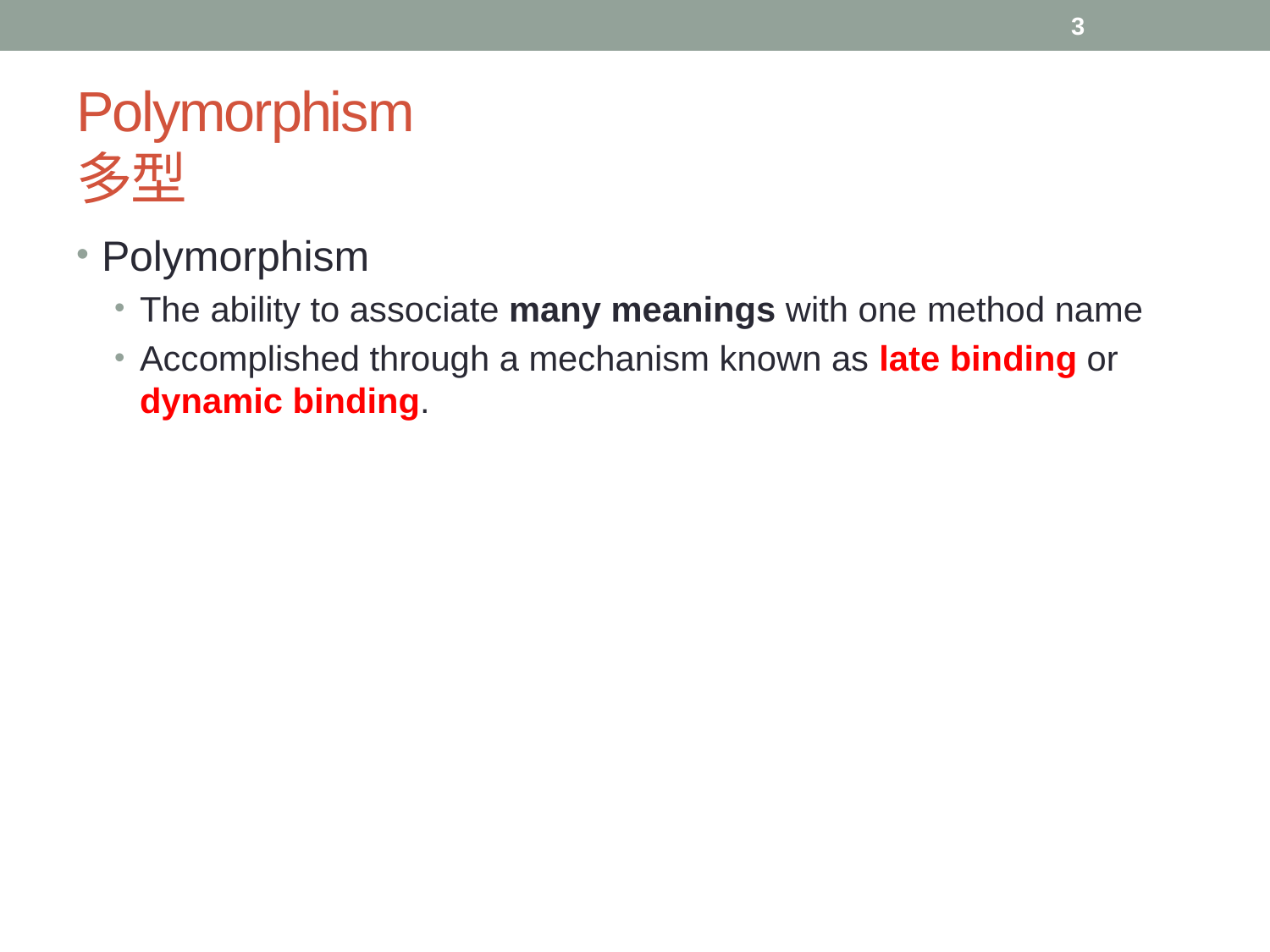

3
# Polymorphism 多型
Polymorphism
The ability to associate many meanings with one method name
Accomplished through a mechanism known as late binding or dynamic binding.